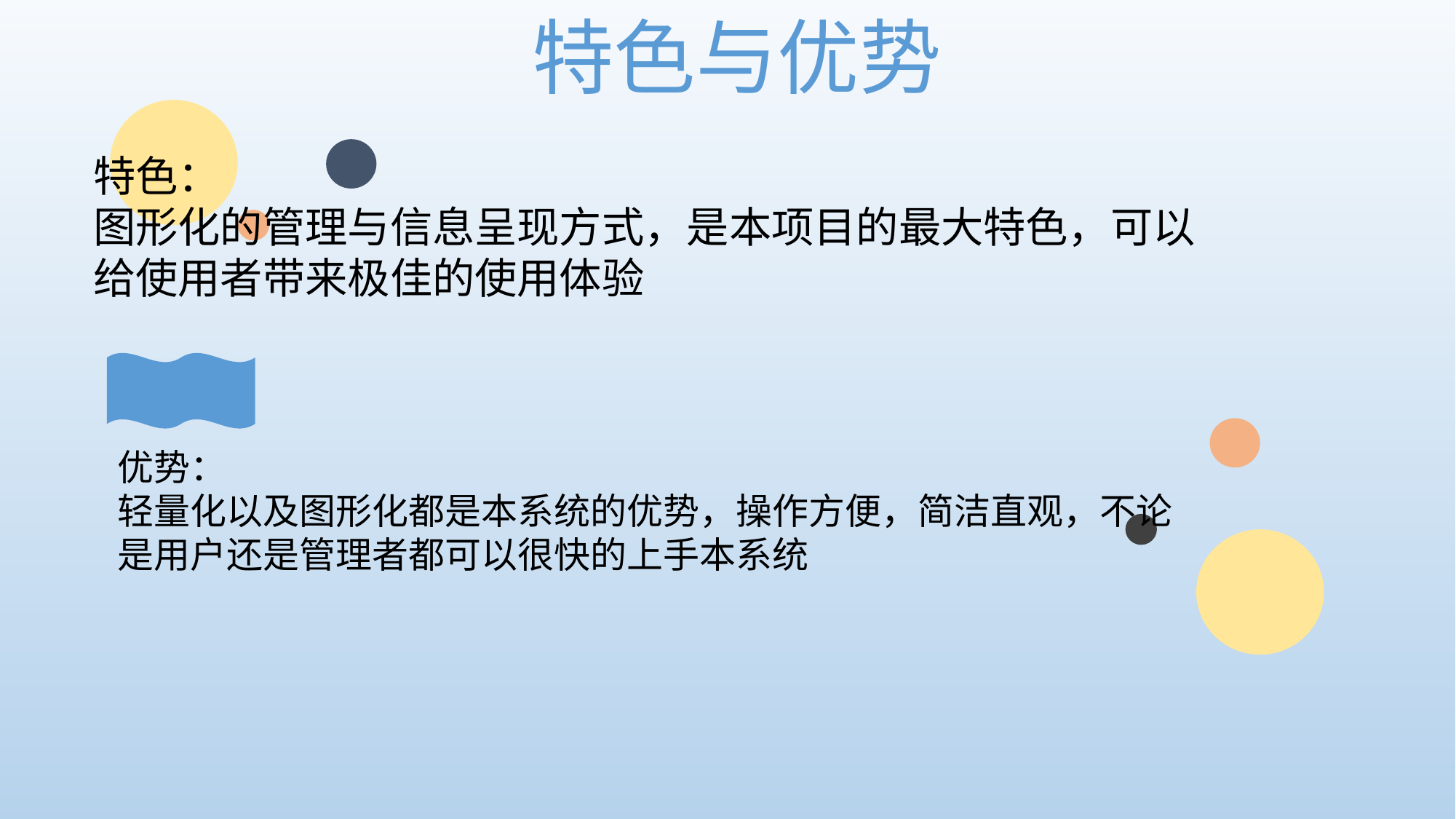

特色与优势

特色：
图形化的管理与信息呈现方式，是本项目的最大特色，可以给使用者带来极佳的使用体验

优势：
轻量化以及图形化都是本系统的优势，操作方便，简洁直观，不论是用户还是管理者都可以很快的上手本系统